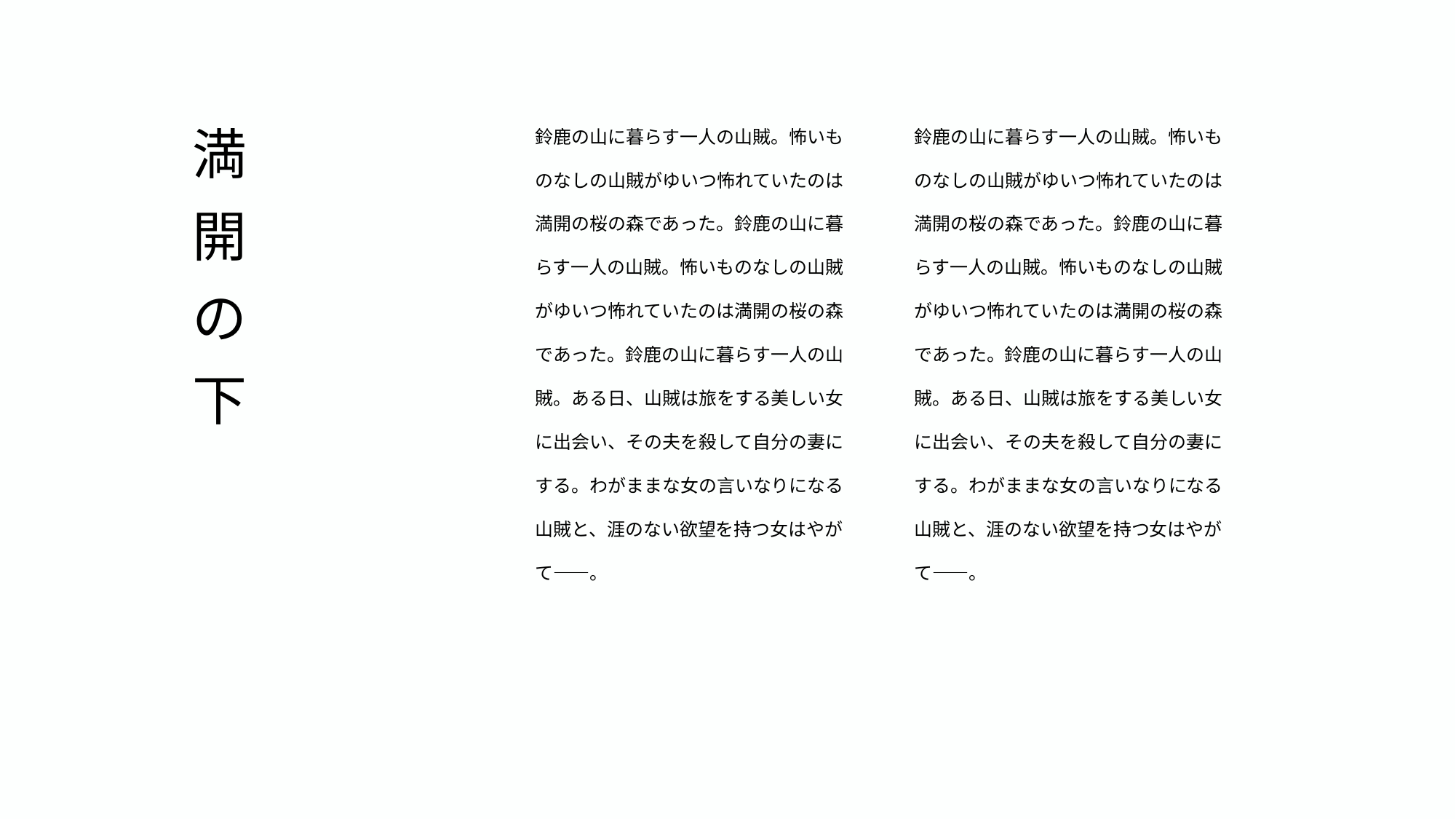

# 満開の下
鈴鹿の山に暮らす一人の山賊。怖いものなしの山賊がゆいつ怖れていたのは満開の桜の森であった。鈴鹿の山に暮らす一人の山賊。怖いものなしの山賊がゆいつ怖れていたのは満開の桜の森であった。鈴鹿の山に暮らす一人の山賊。ある日、山賊は旅をする美しい女に出会い、その夫を殺して自分の妻にする。わがままな女の言いなりになる山賊と、涯のない欲望を持つ女はやがて――。
鈴鹿の山に暮らす一人の山賊。怖いものなしの山賊がゆいつ怖れていたのは満開の桜の森であった。鈴鹿の山に暮らす一人の山賊。怖いものなしの山賊がゆいつ怖れていたのは満開の桜の森であった。鈴鹿の山に暮らす一人の山賊。ある日、山賊は旅をする美しい女に出会い、その夫を殺して自分の妻にする。わがままな女の言いなりになる山賊と、涯のない欲望を持つ女はやがて――。